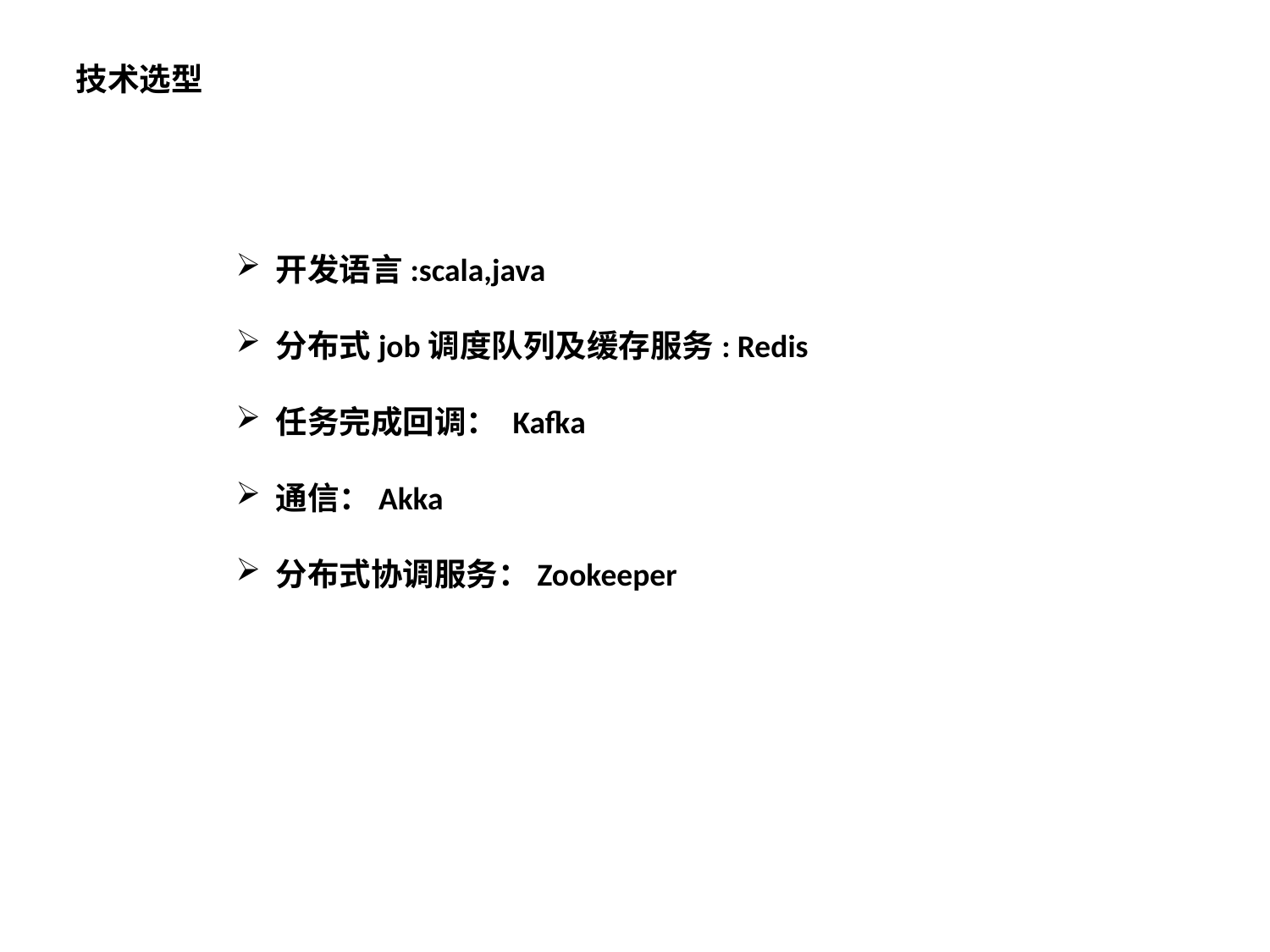

技术选型
开发语言:scala,java

分布式job调度队列及缓存服务: Redis

任务完成回调： Kafka

通信：Akka

分布式协调服务：Zookeeper